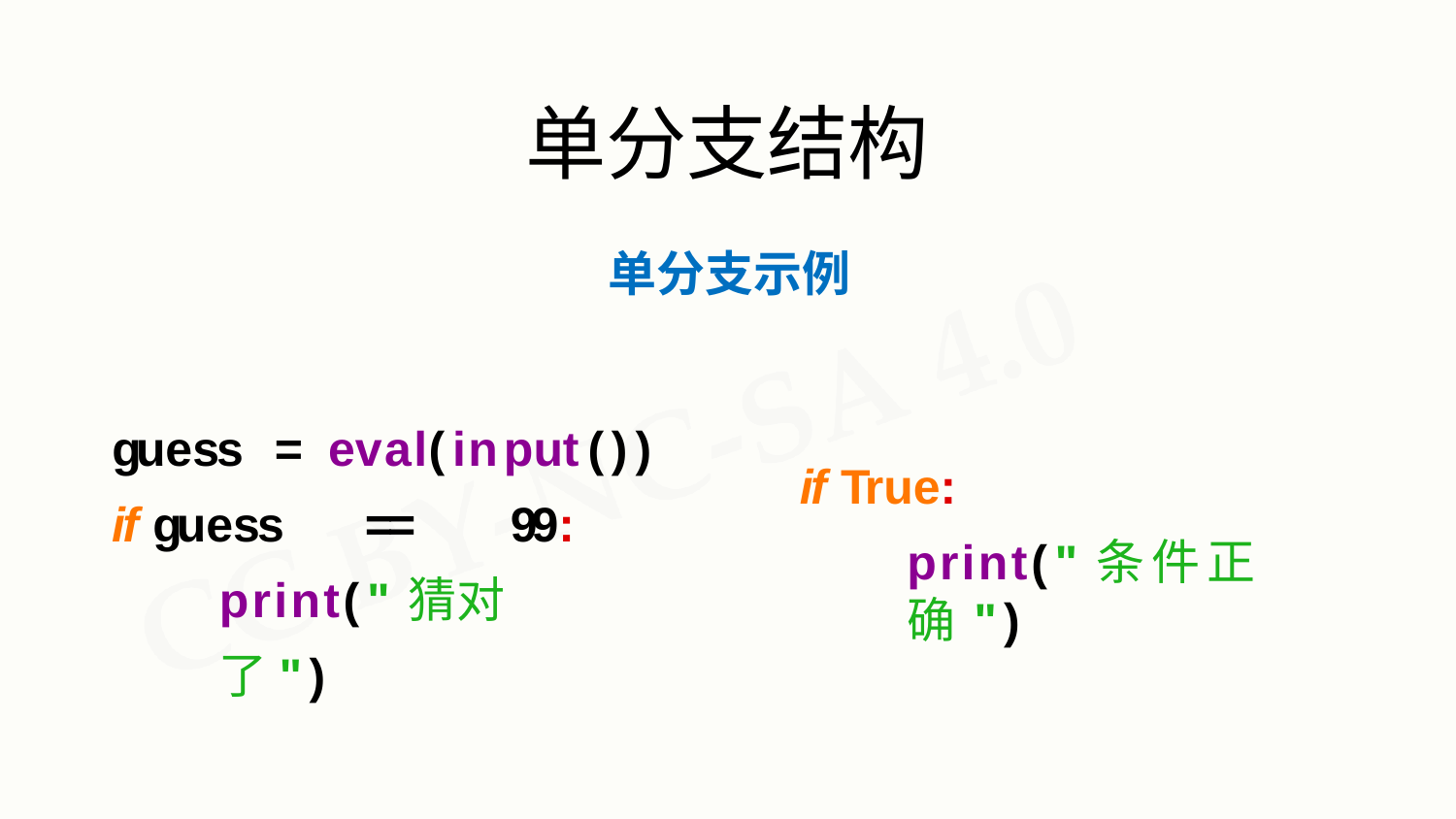

# 单分支结构
单分支示例

guess	=	eval(input())
if guess	==	99: print("猜对了")
if True:
print("条件正确")